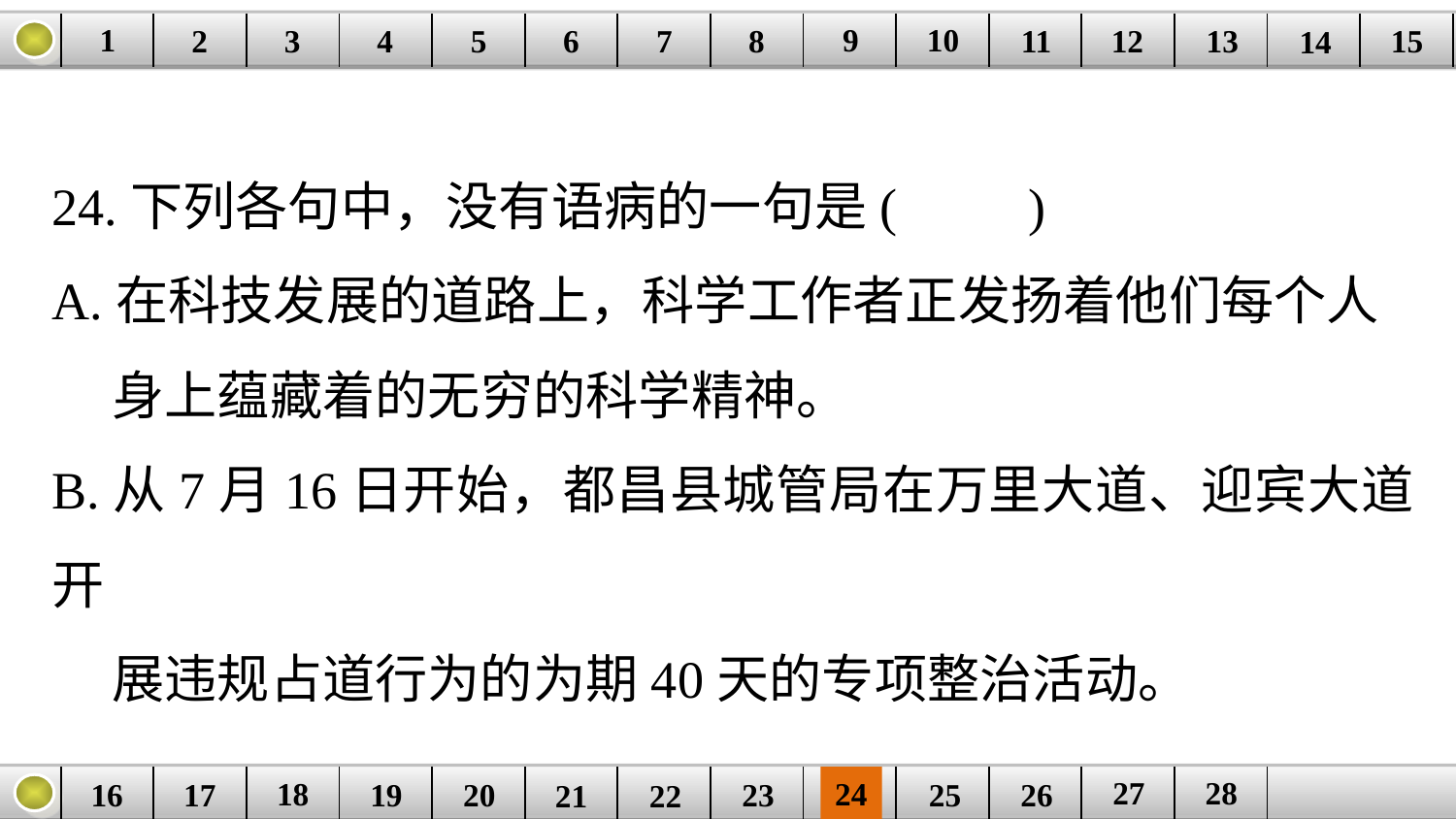

9
10
1
3
4
5
6
8
11
2
12
15
|  |  |  |  |  |  |  |  |  |  |  |  |  |  |  |
| --- | --- | --- | --- | --- | --- | --- | --- | --- | --- | --- | --- | --- | --- | --- |
7
13
14

24.下列各句中，没有语病的一句是(　　)
A.在科技发展的道路上，科学工作者正发扬着他们每个人
    身上蕴藏着的无穷的科学精神。
B.从7月16日开始，都昌县城管局在万里大道、迎宾大道开
    展违规占道行为的为期40天的专项整治活动。

27
28
18
24
16
25
26
|  |  |  |  |  |  |  |  |  |  |  |  |  |
| --- | --- | --- | --- | --- | --- | --- | --- | --- | --- | --- | --- | --- |
23
17
19
20
21
22